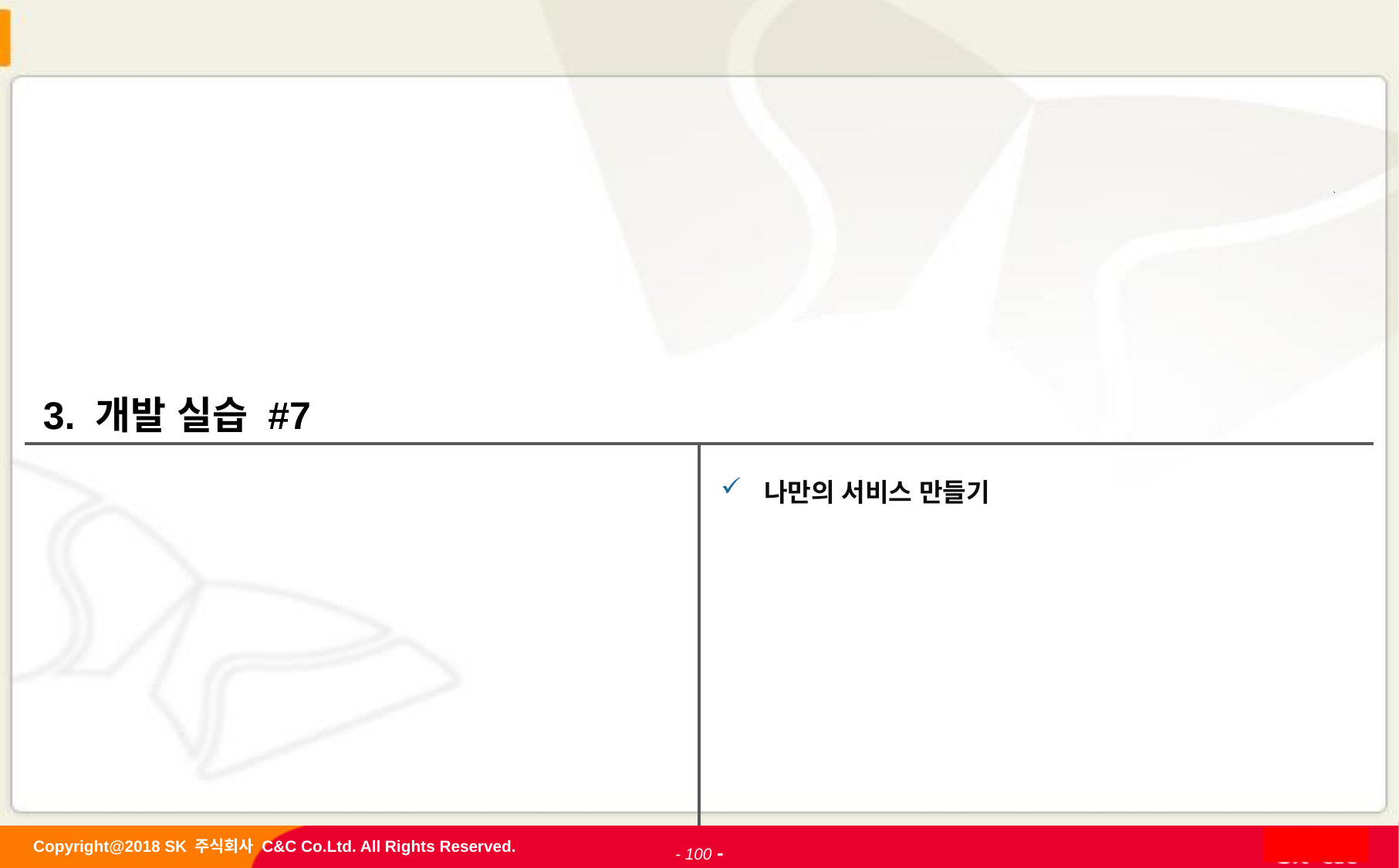

# 3. 개발 실습 #7

나만의 서비스 만들기